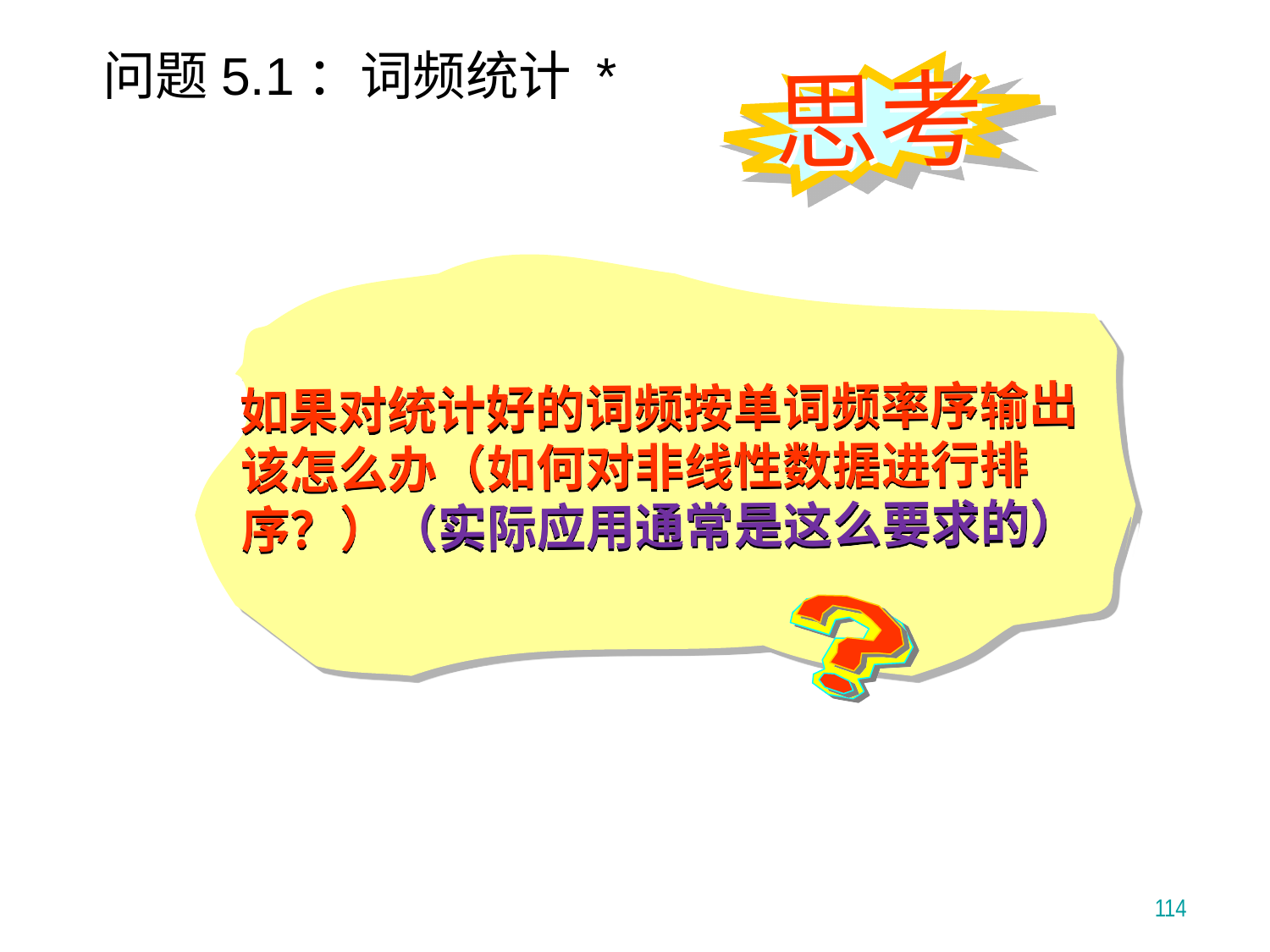

# 问题5.1：词频统计 *
思考

如果对统计好的词频按单词频率序输出该怎么办（如何对非线性数据进行排序？）（实际应用通常是这么要求的）

114